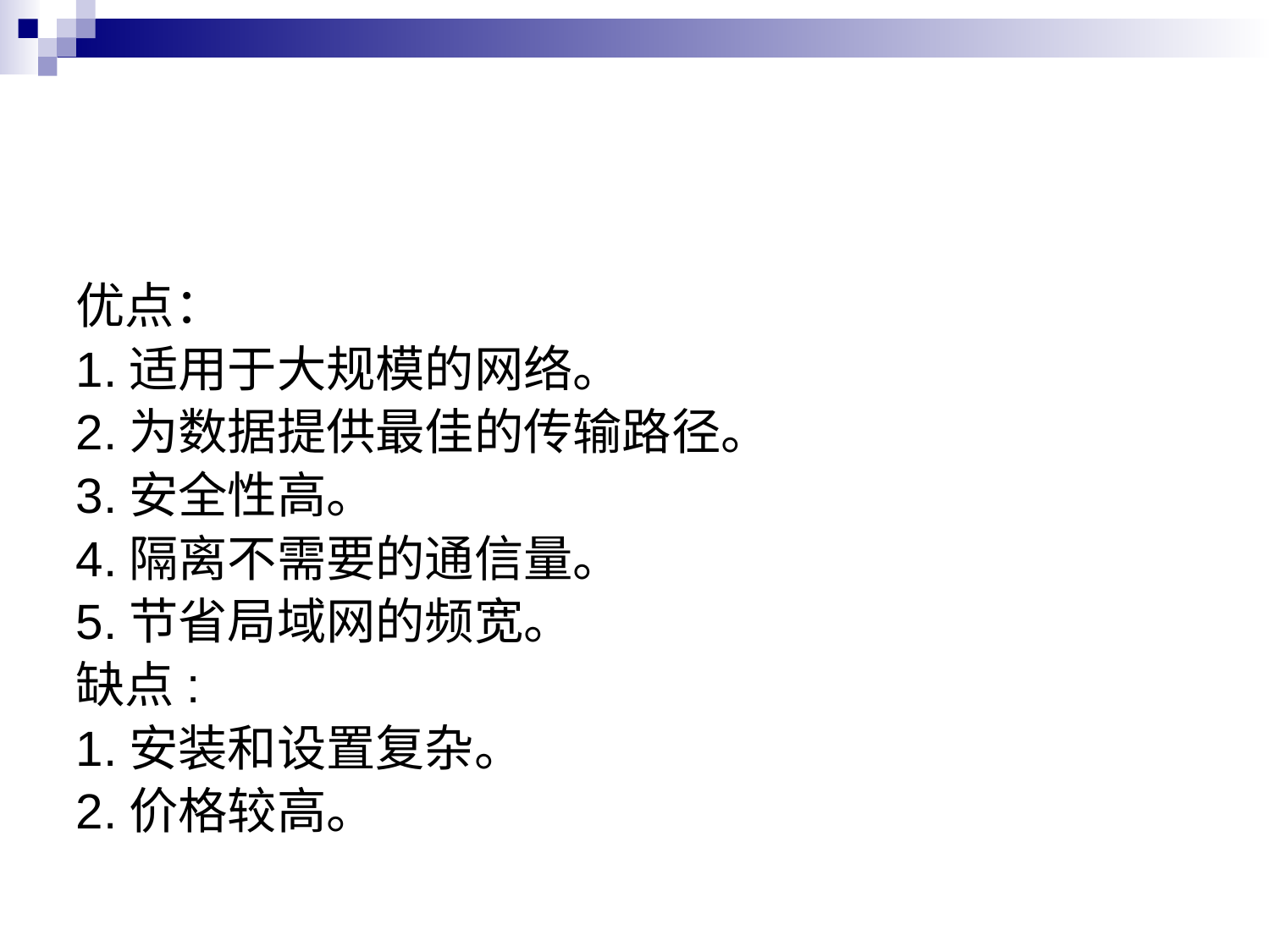

#
优点：
1.适用于大规模的网络。
2.为数据提供最佳的传输路径。
3.安全性高。
4.隔离不需要的通信量。
5.节省局域网的频宽。
缺点:
1.安装和设置复杂。
2.价格较高。